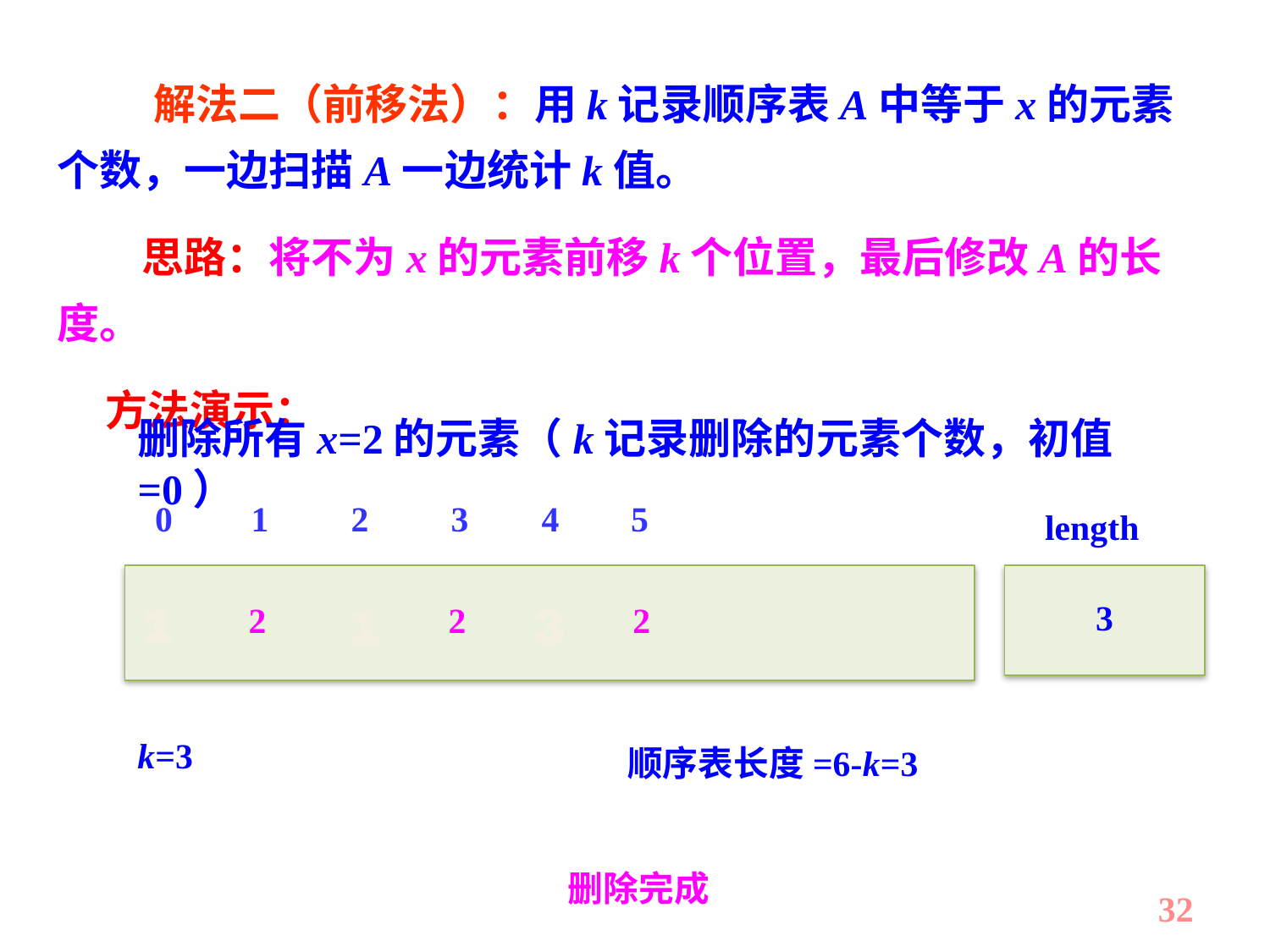

解法二（前移法）：用k记录顺序表A中等于x的元素个数，一边扫描A一边统计k值。
　　思路：将不为x的元素前移k个位置，最后修改A的长度。
    方法演示：
删除所有x=2的元素（k记录删除的元素个数，初值=0）
0
1
2
3
4
5
length

1
1
3
2
2
2
3
6
k=0，前移0个位置
k=1
k=1，前移1个位置
k=2
k=2，前移2个位置
k=3
顺序表长度=6-k=3
删除完成
32